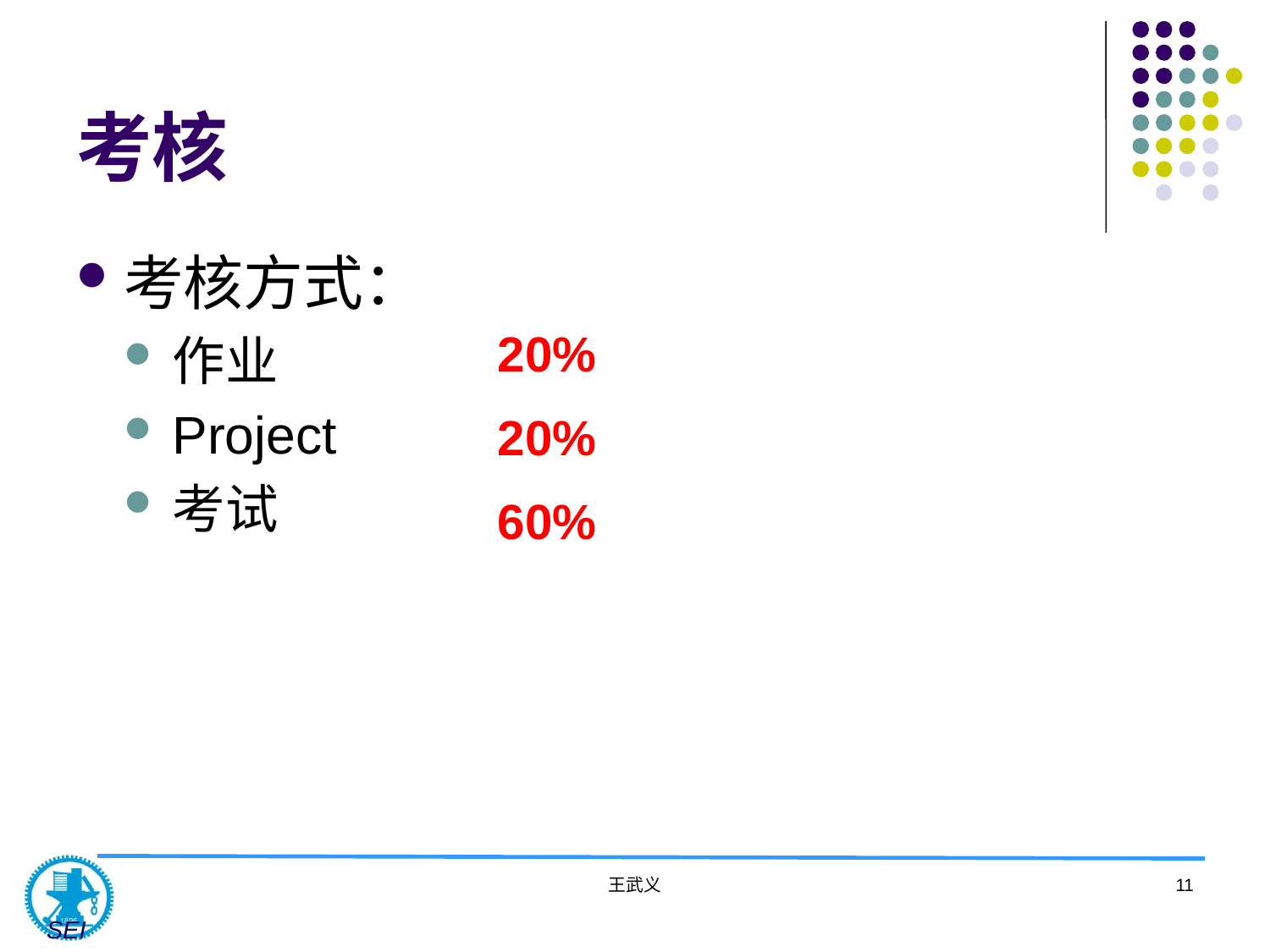

# 考核
考核方式：
作业
Project
考试
20%
20%
60%
王武义
11